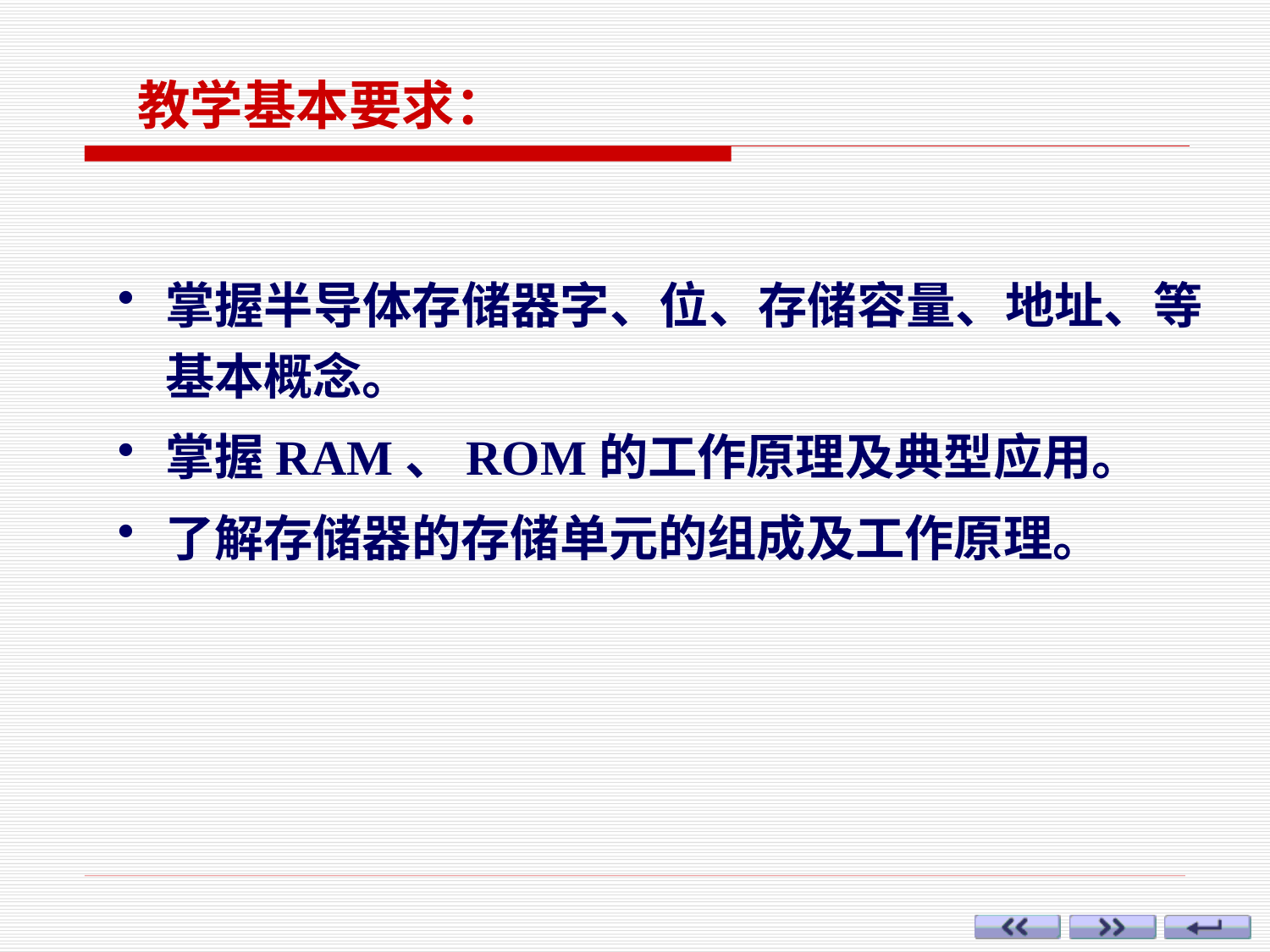

教学基本要求：
掌握半导体存储器字、位、存储容量、地址、等基本概念。
掌握RAM、ROM的工作原理及典型应用。
了解存储器的存储单元的组成及工作原理。